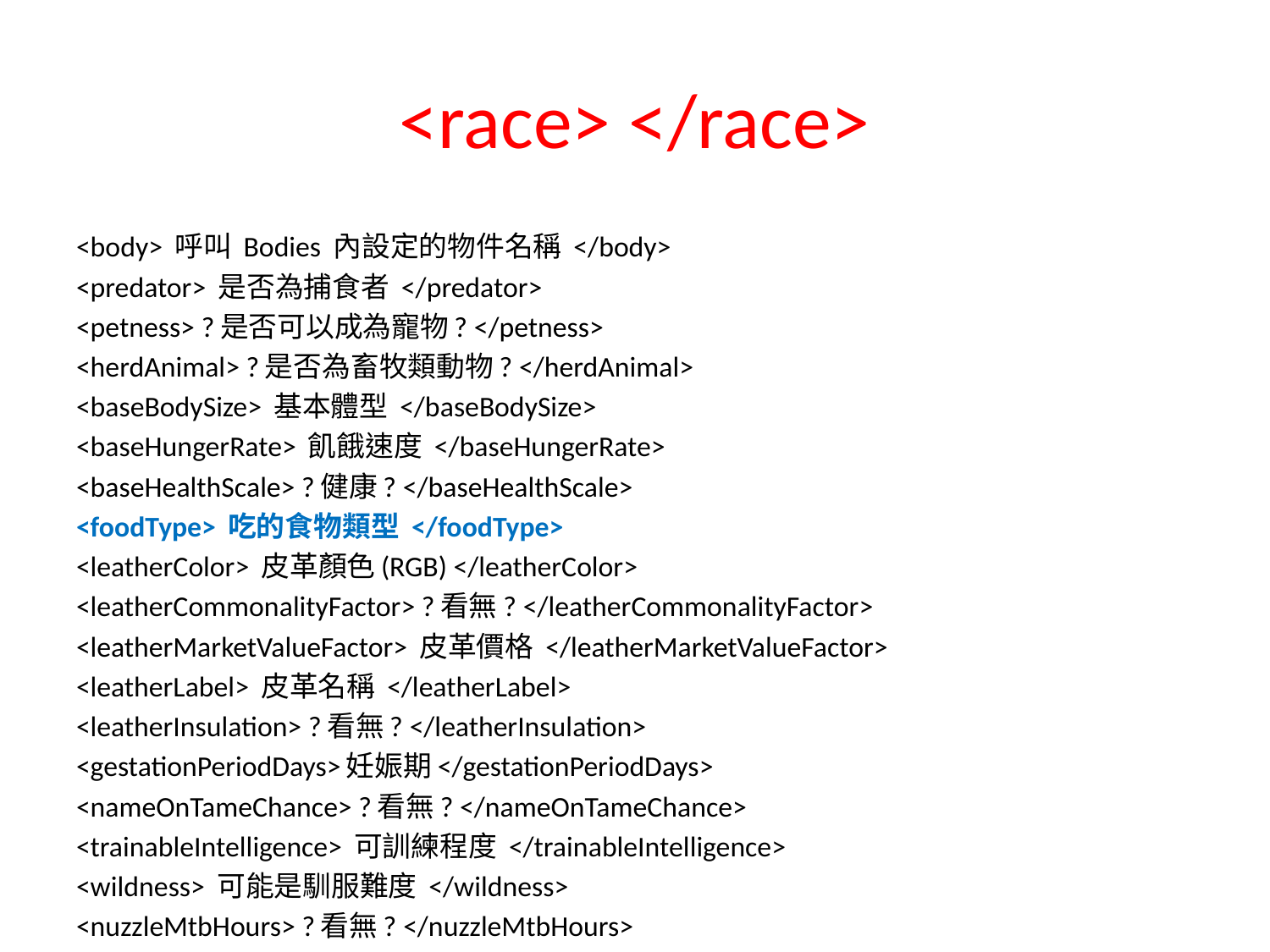

# <race> </race>
<body> 呼叫 Bodies 內設定的物件名稱 </body>
<predator> 是否為捕食者 </predator>
<petness> ?是否可以成為寵物? </petness>
<herdAnimal> ?是否為畜牧類動物? </herdAnimal>
<baseBodySize> 基本體型 </baseBodySize>
<baseHungerRate> 飢餓速度 </baseHungerRate>
<baseHealthScale> ?健康? </baseHealthScale>
<foodType> 吃的食物類型 </foodType>
<leatherColor> 皮革顏色(RGB) </leatherColor>
<leatherCommonalityFactor> ?看無? </leatherCommonalityFactor>
<leatherMarketValueFactor> 皮革價格 </leatherMarketValueFactor>
<leatherLabel> 皮革名稱 </leatherLabel>
<leatherInsulation> ?看無? </leatherInsulation>
<gestationPeriodDays>妊娠期</gestationPeriodDays>
<nameOnTameChance> ?看無? </nameOnTameChance>
<trainableIntelligence> 可訓練程度 </trainableIntelligence>
<wildness> 可能是馴服難度 </wildness>
<nuzzleMtbHours> ?看無? </nuzzleMtbHours>